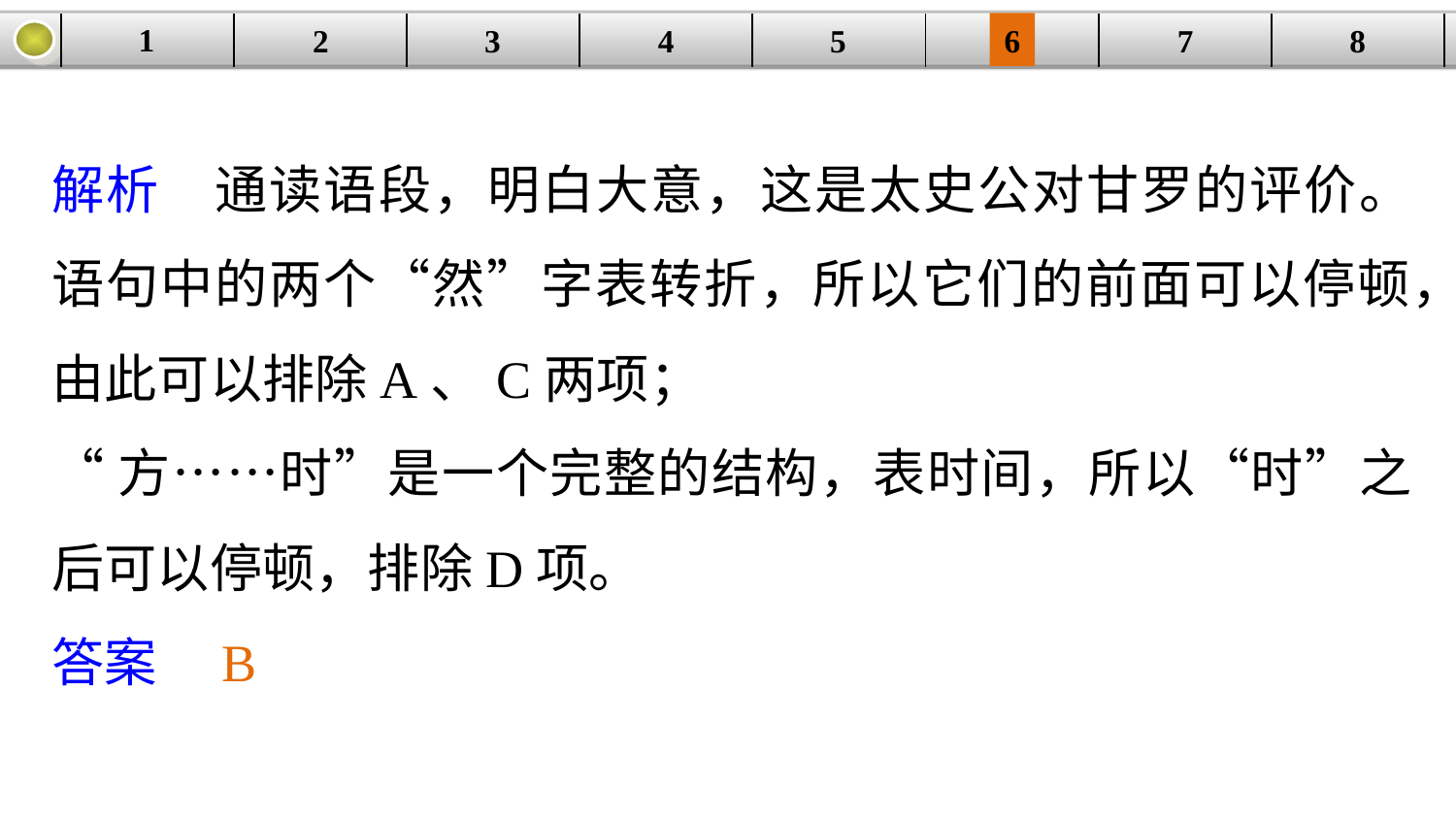

1
3
4
5
6
8
2
|  |  |  |  |  |  |  |  |
| --- | --- | --- | --- | --- | --- | --- | --- |
7

解析　通读语段，明白大意，这是太史公对甘罗的评价。语句中的两个“然”字表转折，所以它们的前面可以停顿，由此可以排除A、C两项；
“方……时”是一个完整的结构，表时间，所以“时”之后可以停顿，排除D项。
答案　B